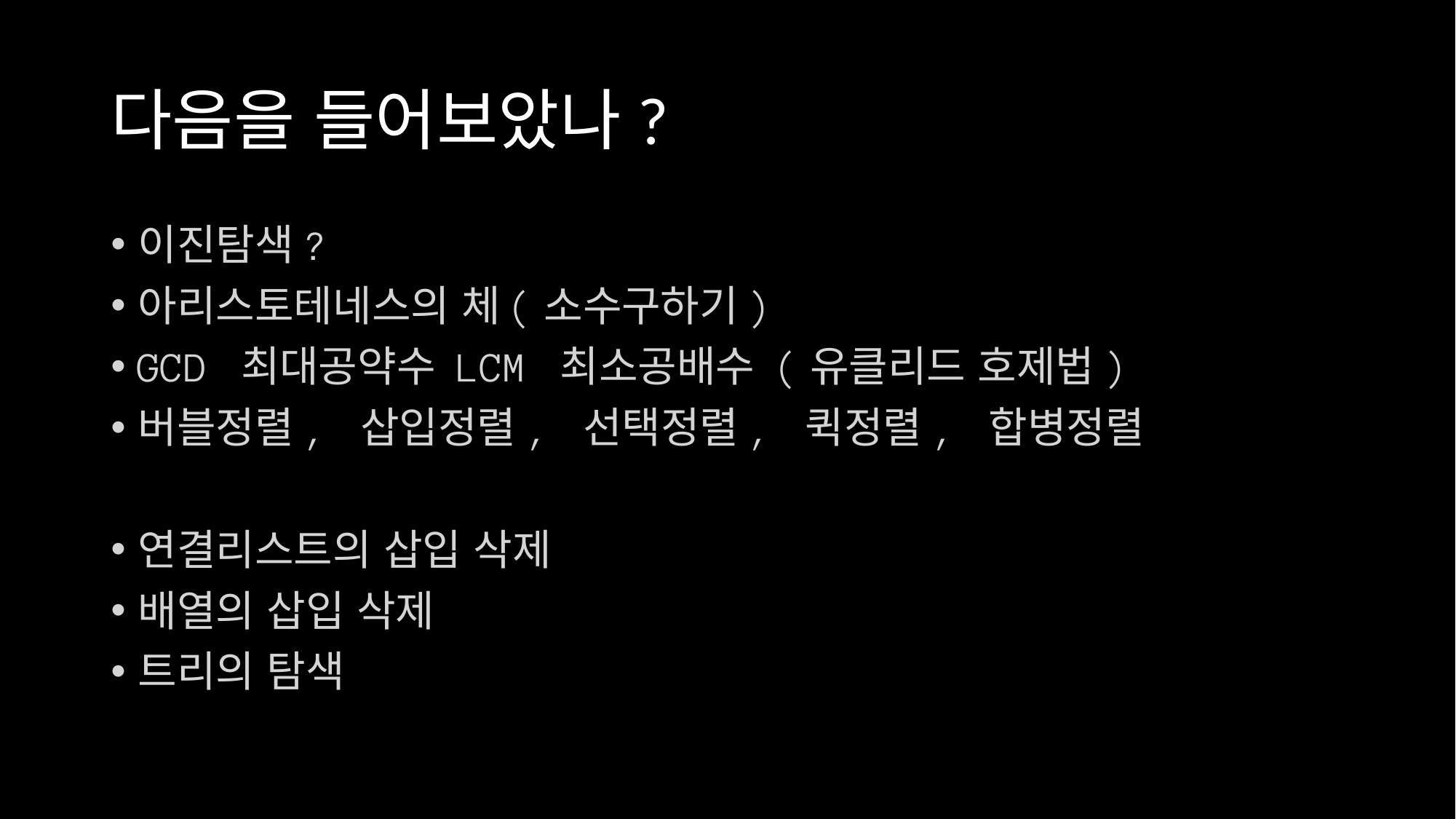

# 다음을 들어보았나?
이진탐색?
아리스토테네스의 체(소수구하기)
GCD 최대공약수 LCM 최소공배수 (유클리드 호제법)
버블정렬, 삽입정렬, 선택정렬, 퀵정렬, 합병정렬

연결리스트의 삽입 삭제
배열의 삽입 삭제
트리의 탐색